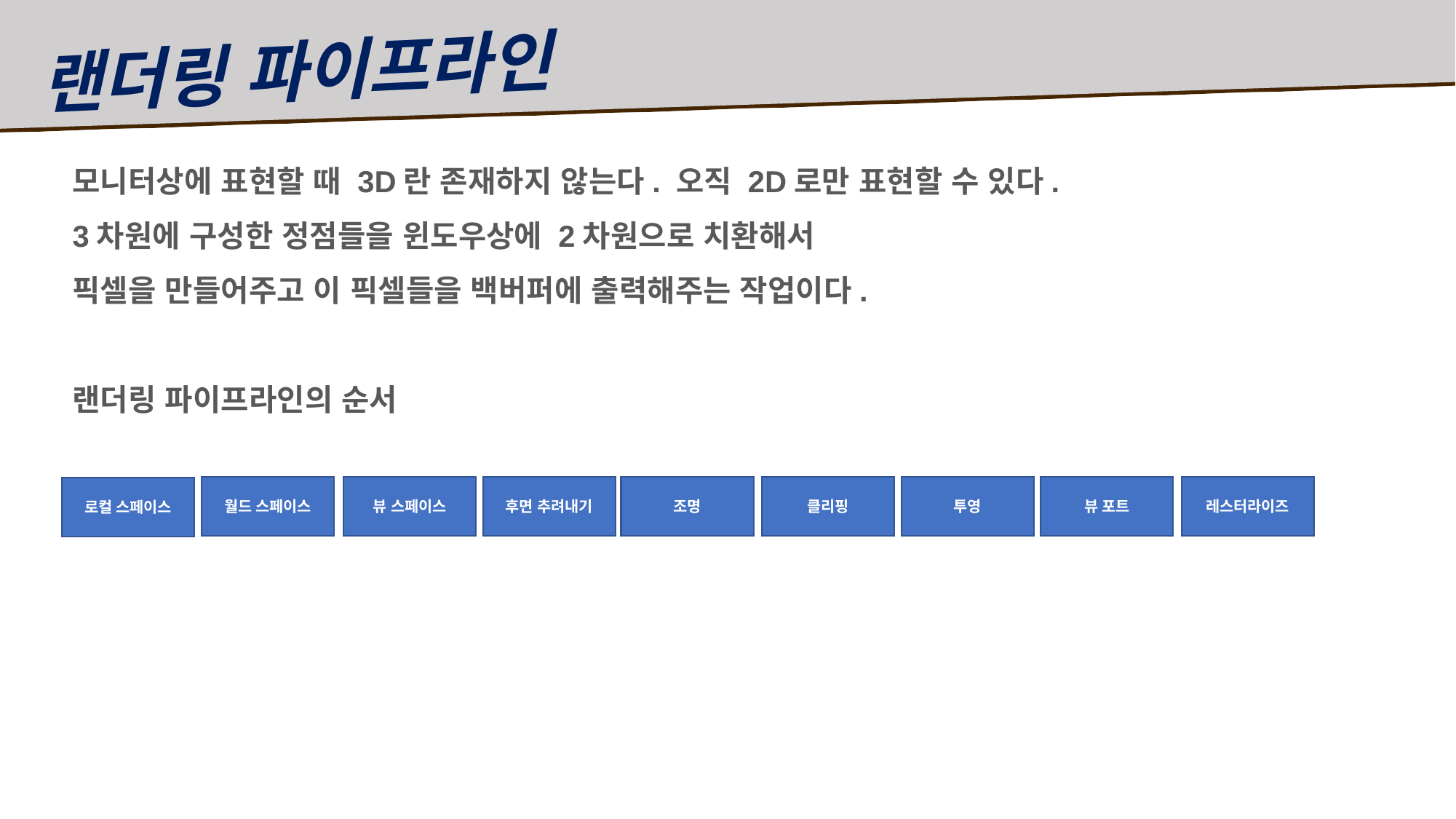

랜더링 파이프라인

모니터상에 표현할 때 3D란 존재하지 않는다. 오직 2D로만 표현할 수 있다.
3차원에 구성한 정점들을 윈도우상에 2차원으로 치환해서
픽셀을 만들어주고 이 픽셀들을 백버퍼에 출력해주는 작업이다.

랜더링 파이프라인의 순서

뷰 스페이스
후면 추려내기
조명
클리핑
투영
뷰 포트
레스터라이즈
월드 스페이스
로컬 스페이스